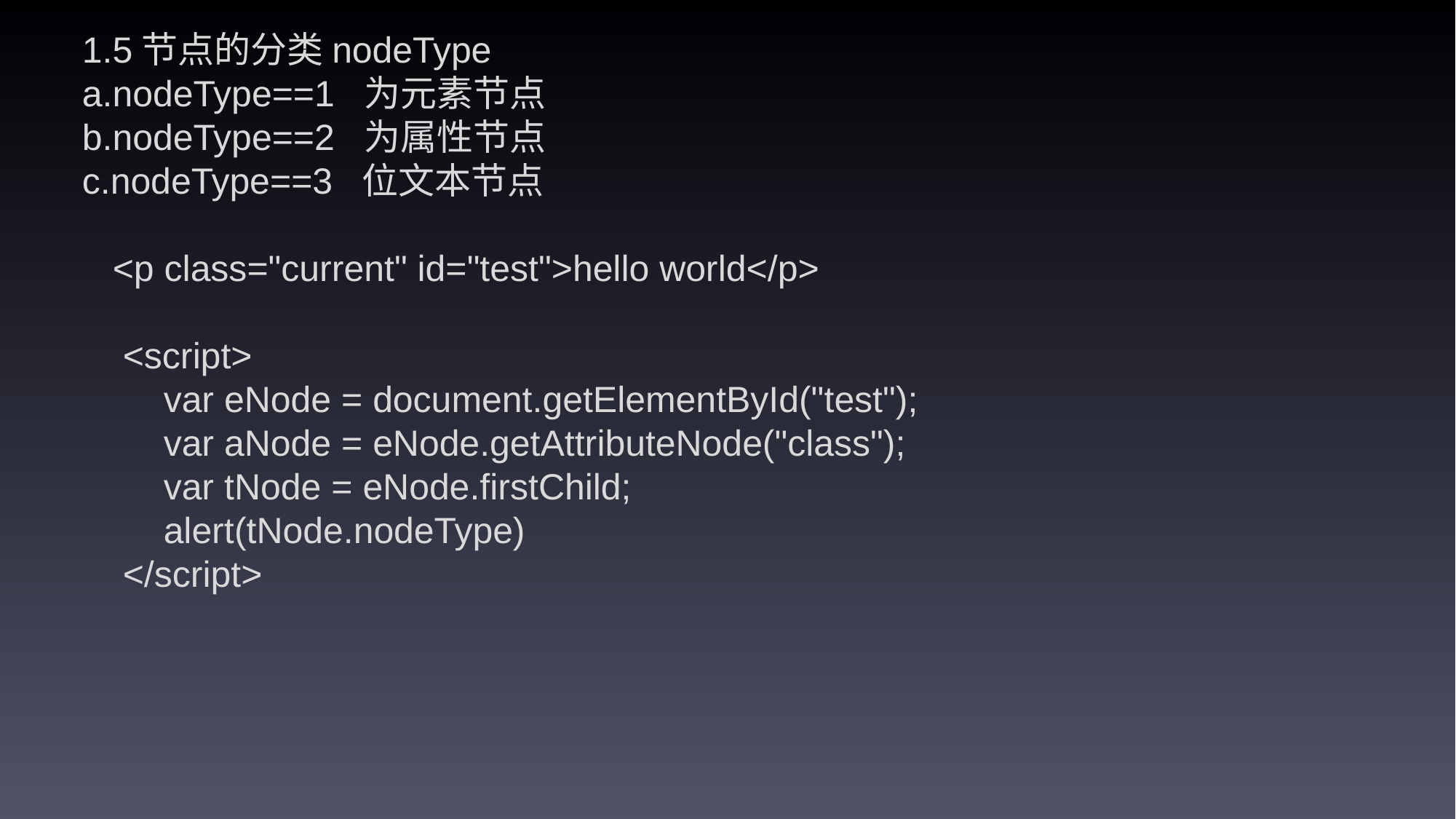

1.5节点的分类nodeType
a.nodeType==1  为元素节点
b.nodeType==2  为属性节点
c.nodeType==3  位文本节点

   <p class="current" id="test">hello world</p>

    <script>
        var eNode = document.getElementById("test");
        var aNode = eNode.getAttributeNode("class");
        var tNode = eNode.firstChild;
        alert(tNode.nodeType)
    </script>